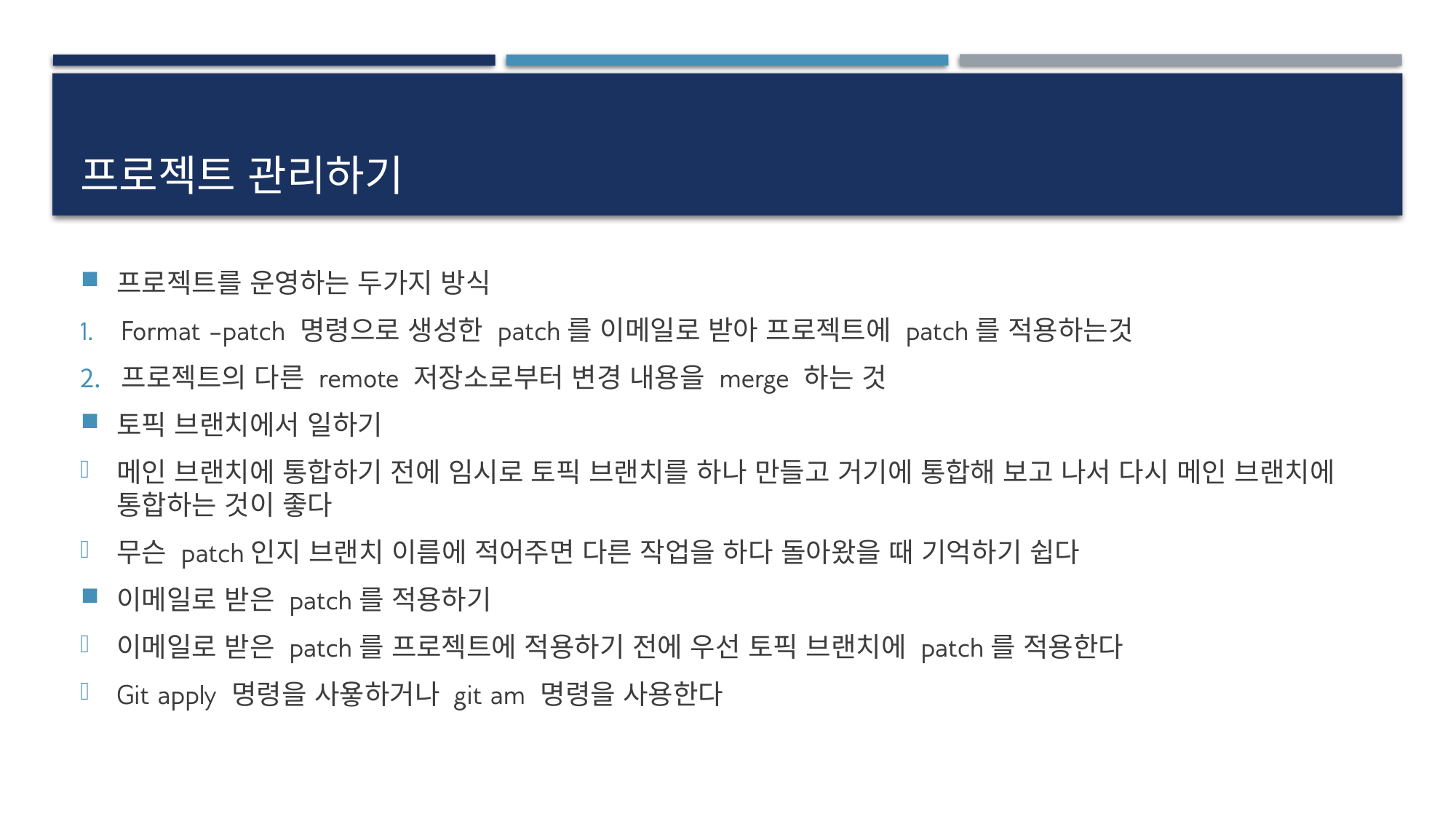

# 프로젝트 관리하기
프로젝트를 운영하는 두가지 방식
Format –patch 명령으로 생성한 patch를 이메일로 받아 프로젝트에 patch를 적용하는것
프로젝트의 다른 remote 저장소로부터 변경 내용을 merge 하는 것
토픽 브랜치에서 일하기
메인 브랜치에 통합하기 전에 임시로 토픽 브랜치를 하나 만들고 거기에 통합해 보고 나서 다시 메인 브랜치에 통합하는 것이 좋다
무슨 patch인지 브랜치 이름에 적어주면 다른 작업을 하다 돌아왔을 때 기억하기 쉽다
이메일로 받은 patch를 적용하기
이메일로 받은 patch를 프로젝트에 적용하기 전에 우선 토픽 브랜치에 patch를 적용한다
Git apply 명령을 사욯하거나 git am 명령을 사용한다